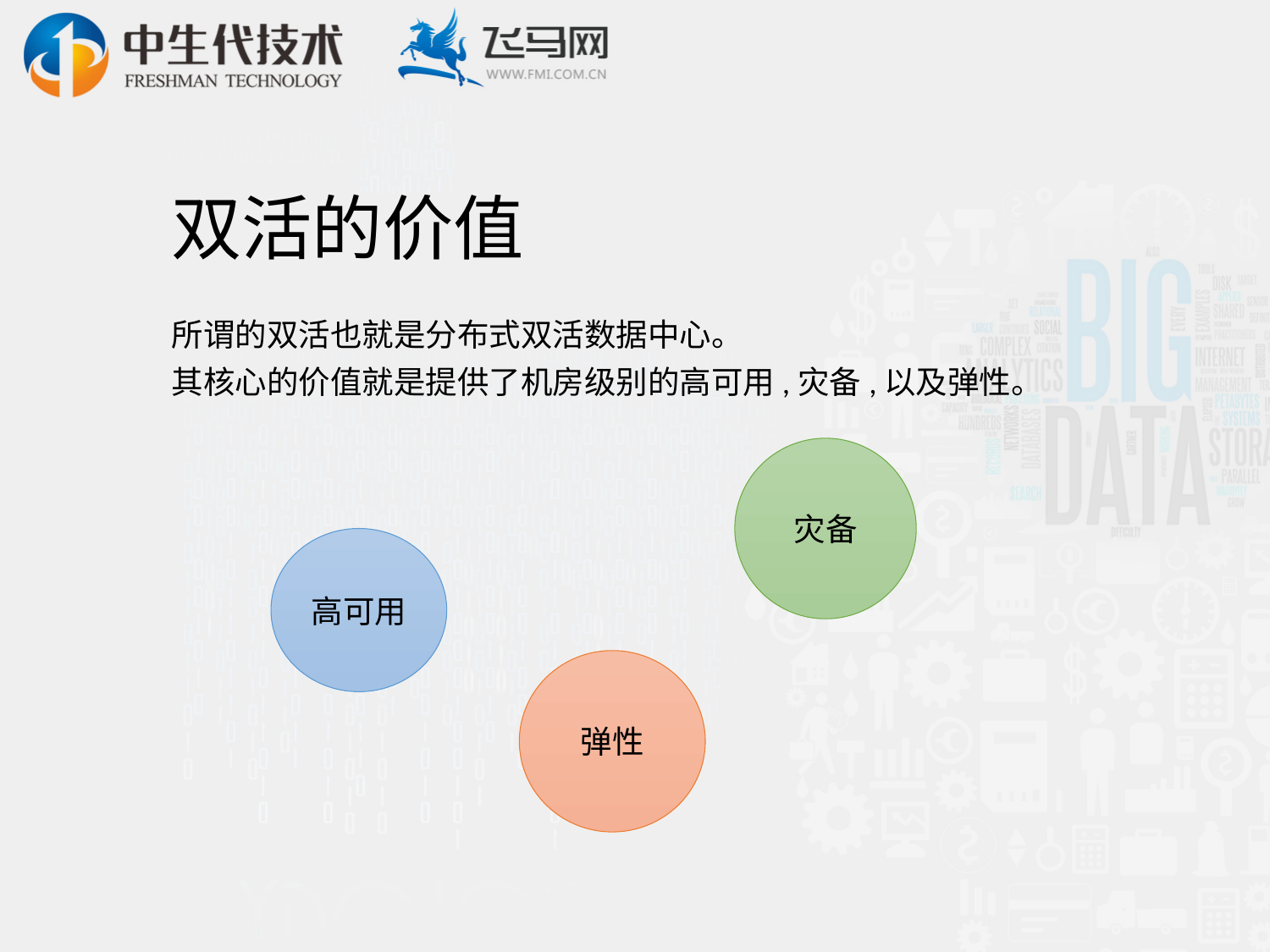

# 双活的价值
所谓的双活也就是分布式双活数据中心。
其核心的价值就是提供了机房级别的高可用,灾备,以及弹性。

灾备
高可用
弹性